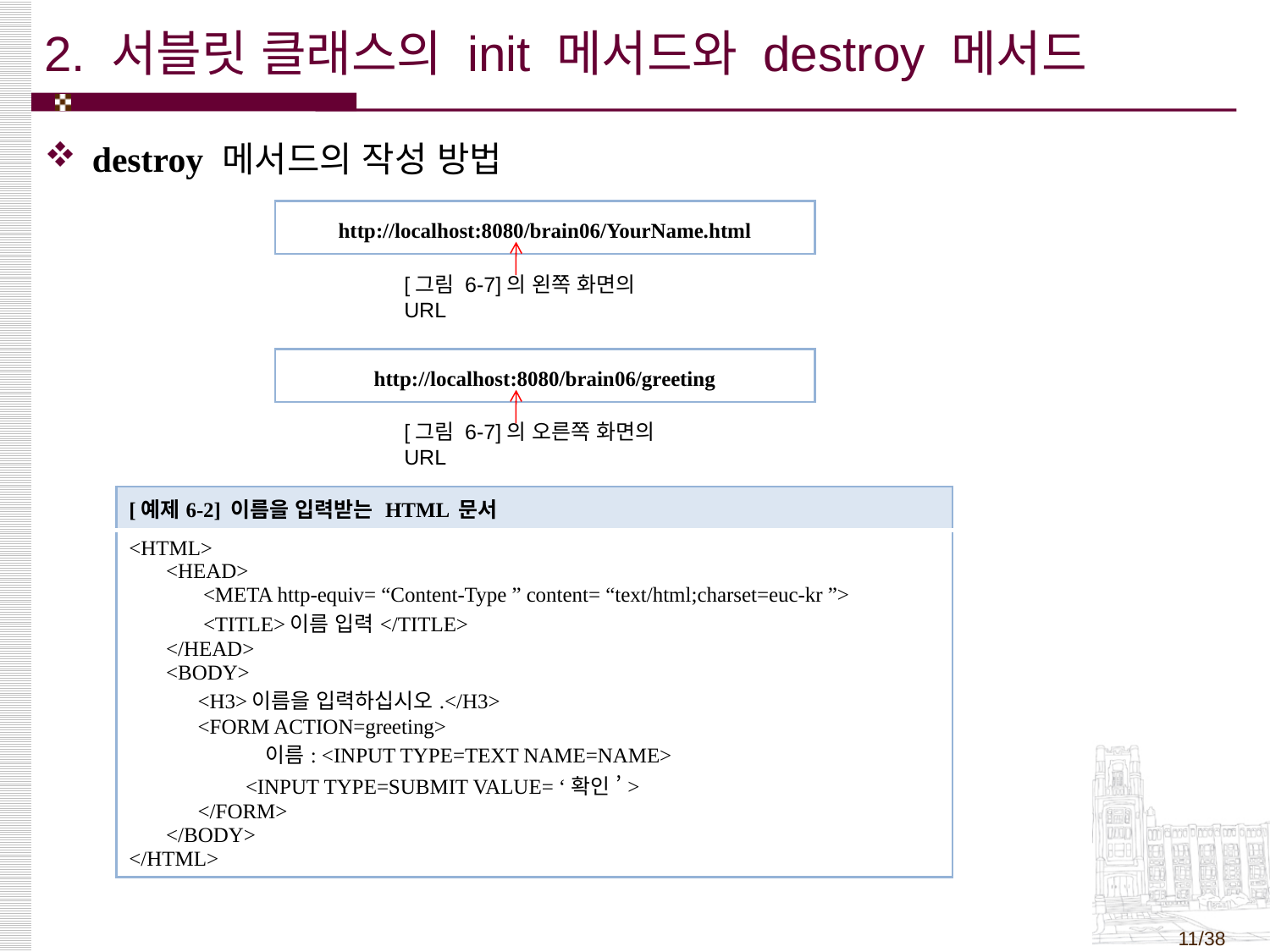

# 2. 서블릿 클래스의 init 메서드와 destroy 메서드
destroy 메서드의 작성 방법

| http://localhost:8080/brain06/YourName.html |
| --- |
[그림 6-7]의 왼쪽 화면의 URL
| http://localhost:8080/brain06/greeting |
| --- |
[그림 6-7]의 오른쪽 화면의 URL
| [예제6-2] 이름을 입력받는 HTML 문서 |
| --- |
| <HTML> <HEAD> <META http-equiv= “Content-Type ” content= “text/html;charset=euc-kr ”> <TITLE>이름 입력</TITLE> </HEAD> <BODY> <H3>이름을 입력하십시오.</H3> <FORM ACTION=greeting> 이름: <INPUT TYPE=TEXT NAME=NAME> <INPUT TYPE=SUBMIT VALUE= ‘확인 ’> </FORM> </BODY> </HTML> |